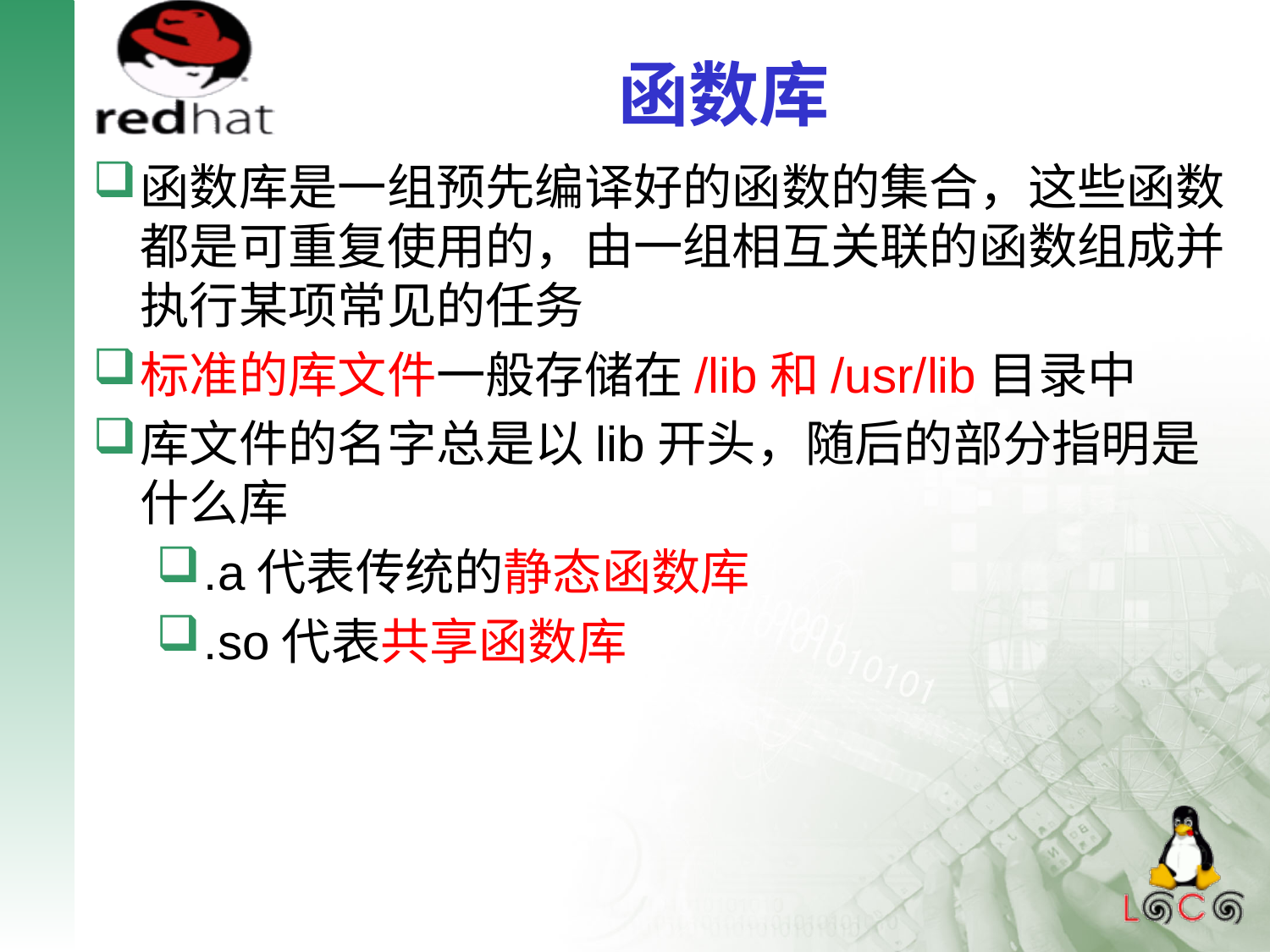

函数库
函数库是一组预先编译好的函数的集合，这些函数都是可重复使用的，由一组相互关联的函数组成并执行某项常见的任务
标准的库文件一般存储在/lib和/usr/lib目录中
库文件的名字总是以lib开头，随后的部分指明是什么库
.a代表传统的静态函数库
.so代表共享函数库